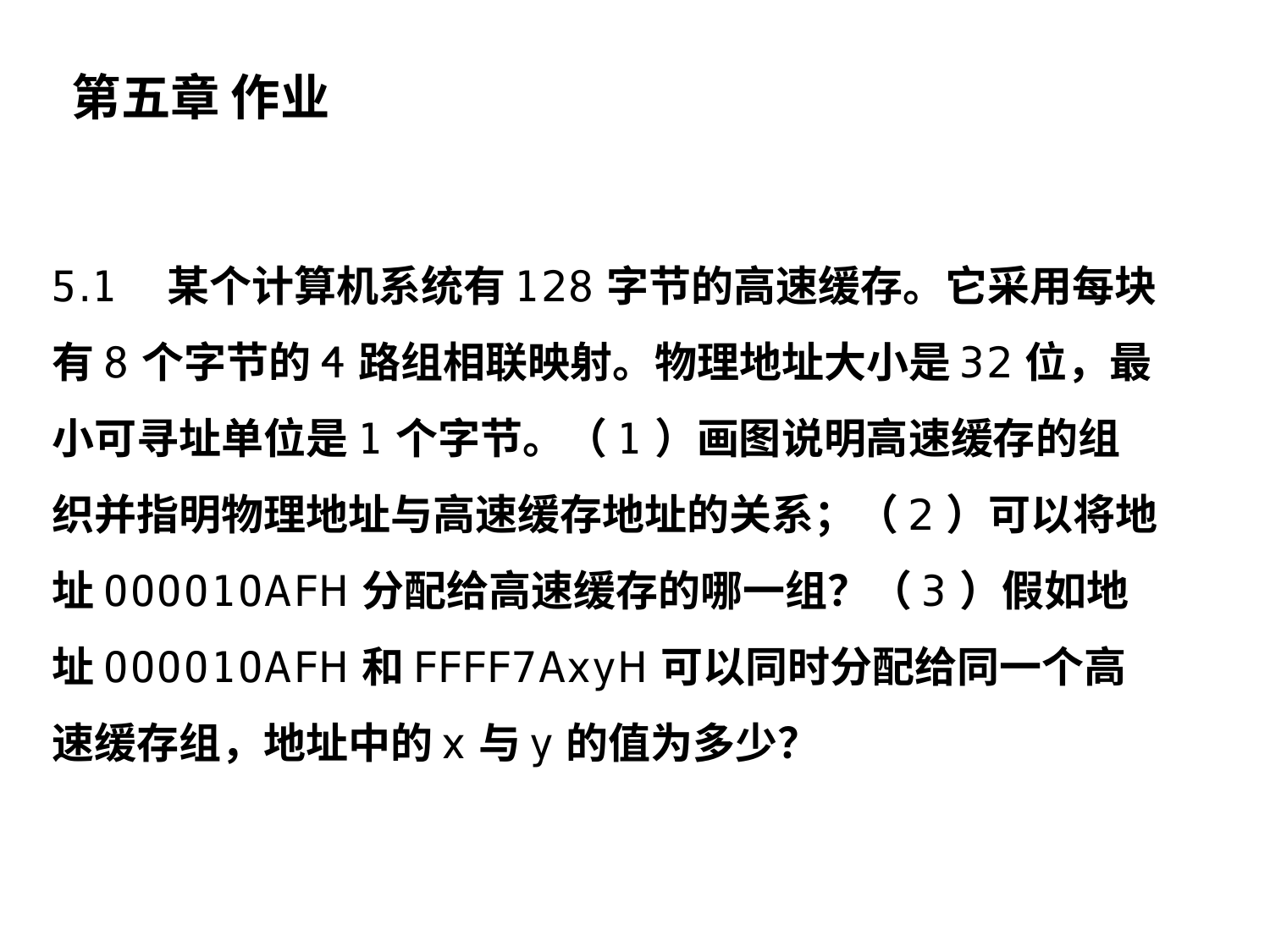

第五章 作业
5.1   某个计算机系统有128字节的高速缓存。它采用每块有8个字节的4路组相联映射。物理地址大小是32位，最小可寻址单位是1个字节。（1）画图说明高速缓存的组织并指明物理地址与高速缓存地址的关系；（2）可以将地址000010AFH分配给高速缓存的哪一组？（3）假如地址000010AFH和FFFF7AxyH可以同时分配给同一个高速缓存组，地址中的x与y的值为多少？